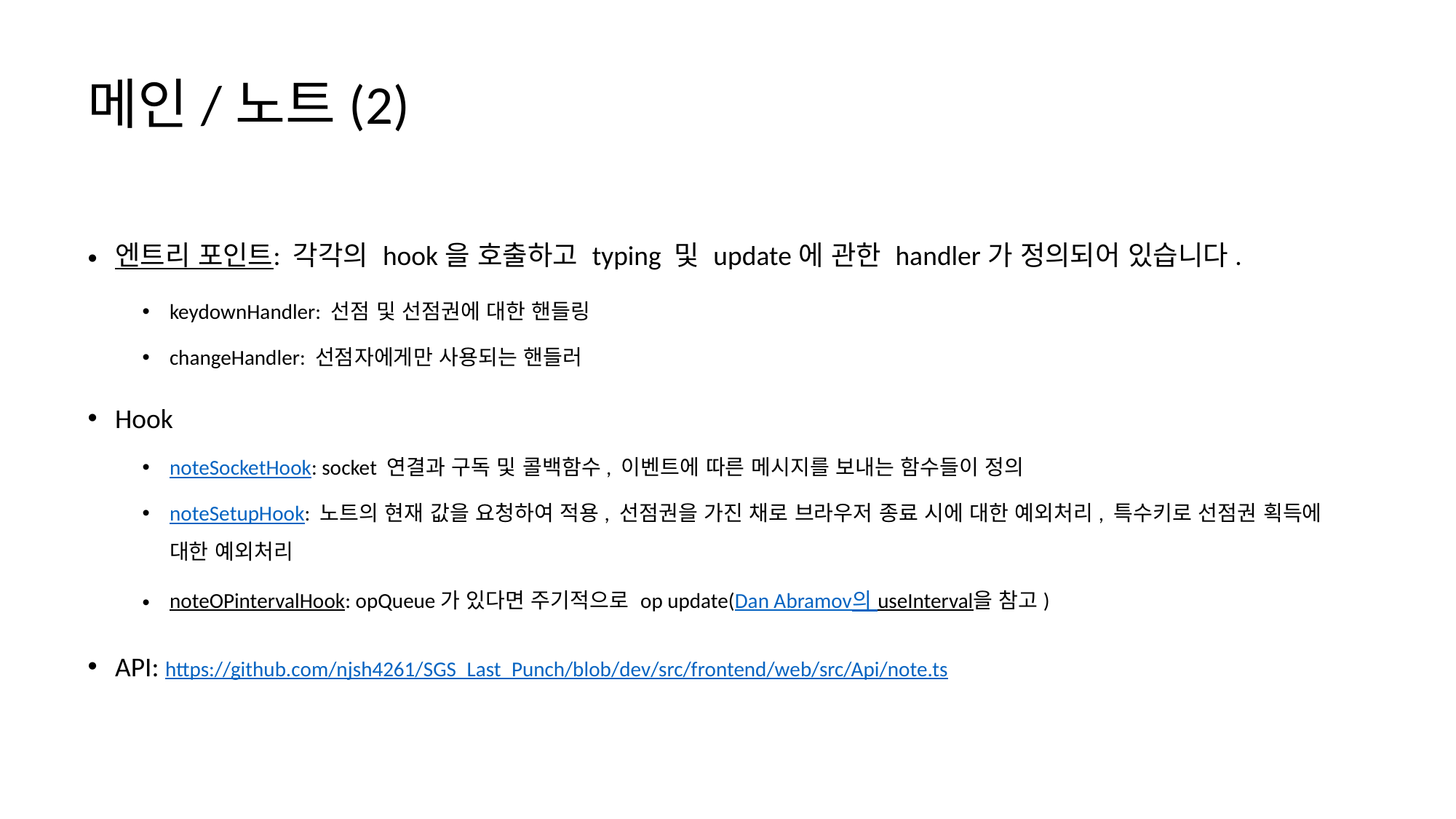

# 메인/노트(2)
엔트리 포인트: 각각의 hook을 호출하고 typing 및 update에 관한 handler가 정의되어 있습니다.
keydownHandler: 선점 및 선점권에 대한 핸들링
changeHandler: 선점자에게만 사용되는 핸들러
Hook
noteSocketHook: socket 연결과 구독 및 콜백함수, 이벤트에 따른 메시지를 보내는 함수들이 정의
noteSetupHook: 노트의 현재 값을 요청하여 적용, 선점권을 가진 채로 브라우저 종료 시에 대한 예외처리, 특수키로 선점권 획득에 대한 예외처리
noteOPintervalHook: opQueue가 있다면 주기적으로 op update(Dan Abramov의 useInterval을 참고)
API: https://github.com/njsh4261/SGS_Last_Punch/blob/dev/src/frontend/web/src/Api/note.ts